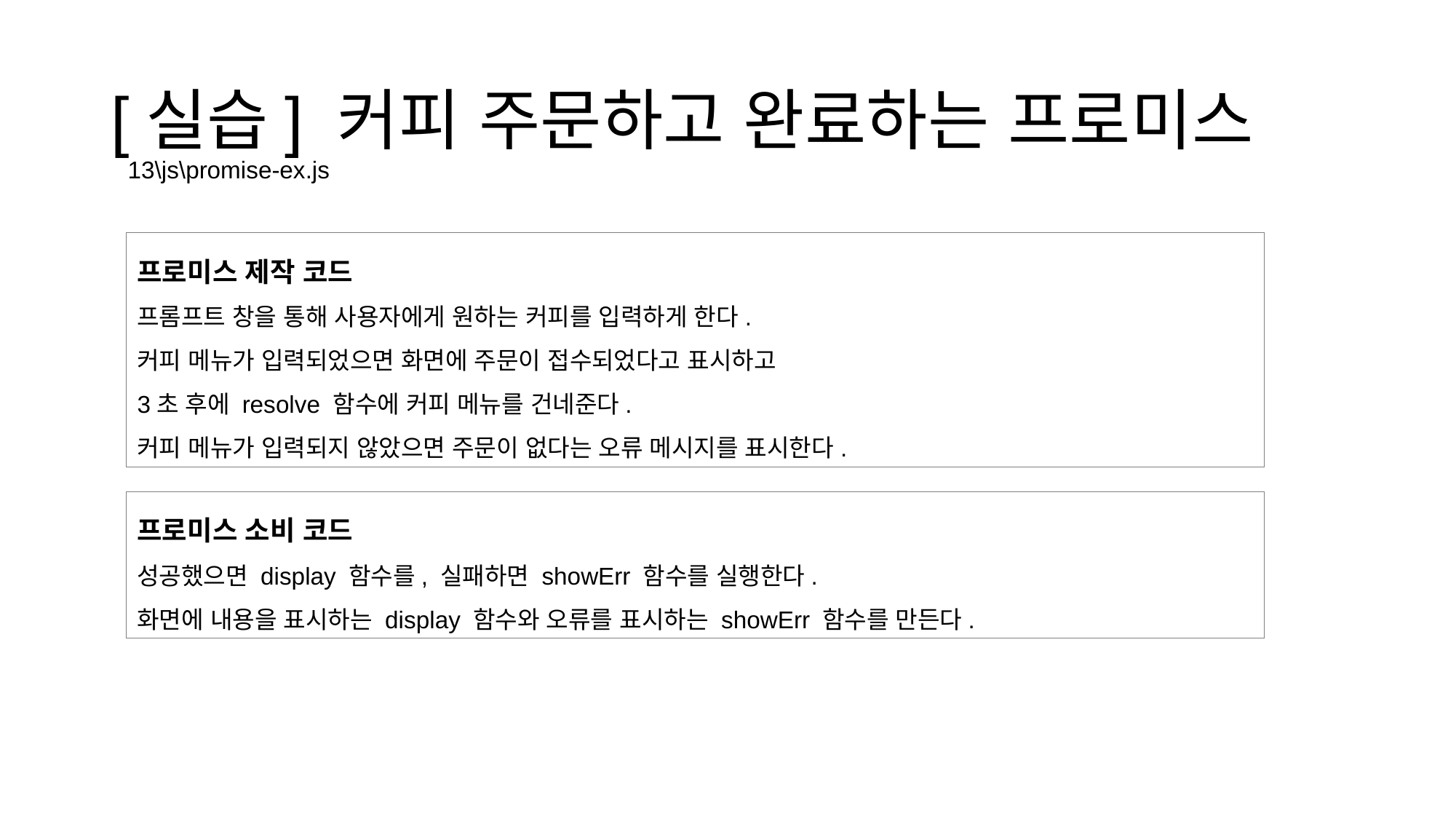

# [실습] 커피 주문하고 완료하는 프로미스
13\js\promise-ex.js
프로미스 제작 코드
프롬프트 창을 통해 사용자에게 원하는 커피를 입력하게 한다.
커피 메뉴가 입력되었으면 화면에 주문이 접수되었다고 표시하고
3초 후에 resolve 함수에 커피 메뉴를 건네준다.
커피 메뉴가 입력되지 않았으면 주문이 없다는 오류 메시지를 표시한다.
프로미스 소비 코드
성공했으면 display 함수를, 실패하면 showErr 함수를 실행한다.
화면에 내용을 표시하는 display 함수와 오류를 표시하는 showErr 함수를 만든다.